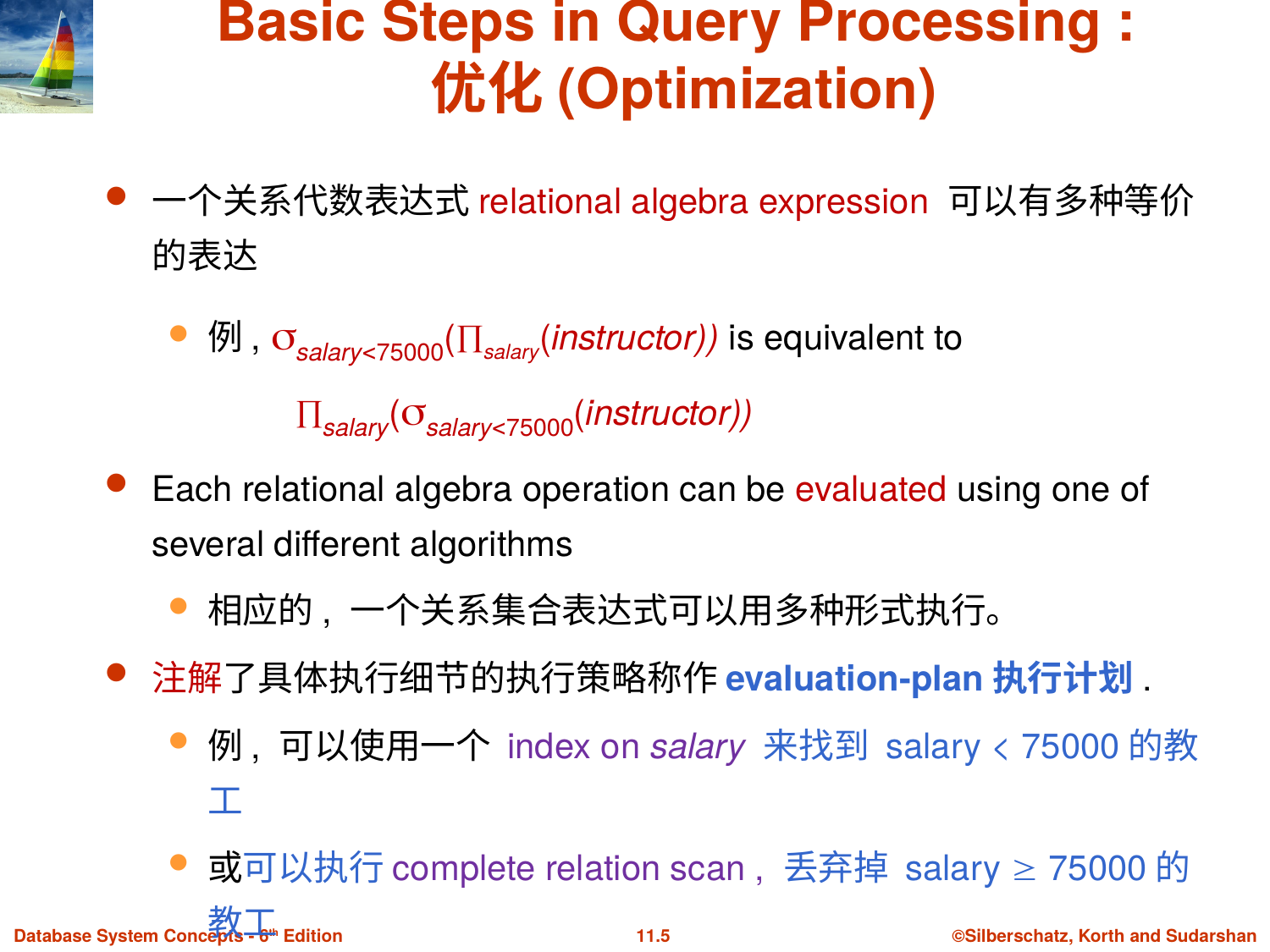

# Basic Steps in Query Processing : 优化(Optimization)
一个关系代数表达式relational algebra expression 可以有多种等价的表达
例, σsalary<75000(∏salary(instructor)) is equivalent to
         ∏salary(σsalary<75000(instructor))
Each relational algebra operation can be evaluated using one of several different algorithms
相应的, 一个关系集合表达式可以用多种形式执行。
注解了具体执行细节的执行策略称作evaluation-plan执行计划.
例, 可以使用一个 index on salary 来找到 salary < 75000的教工
或可以执行complete relation scan , 丢弃掉 salary ≥ 75000的教工